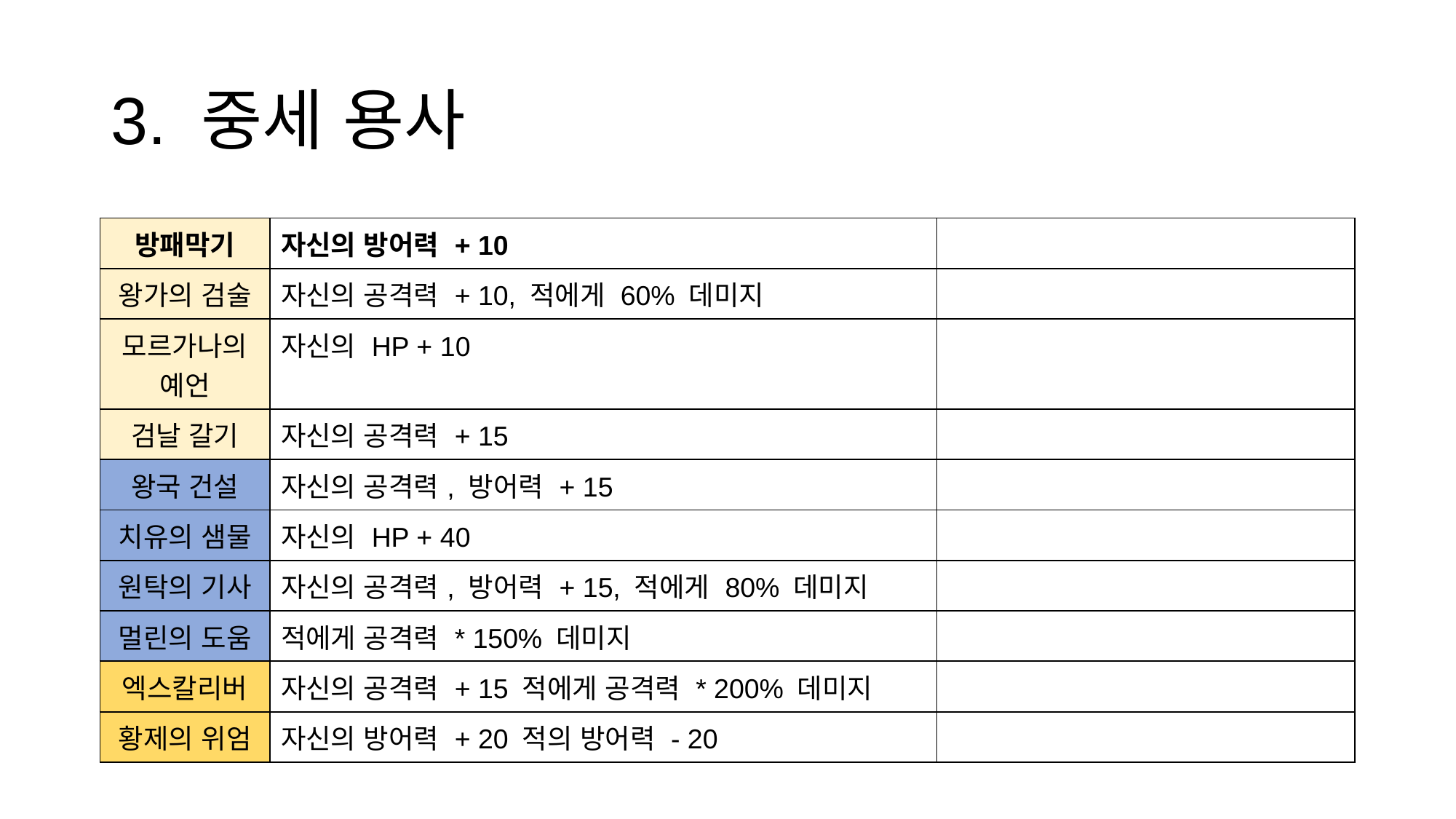

# 3. 중세 용사
| 방패막기 | 자신의 방어력 + 10 |  |
| --- | --- | --- |
| 왕가의 검술 | 자신의 공격력 + 10, 적에게 60% 데미지 |  |
| 모르가나의 예언 | 자신의 HP + 10 |  |
| 검날 갈기 | 자신의 공격력 + 15 |  |
| 왕국 건설 | 자신의 공격력, 방어력 + 15 |  |
| 치유의 샘물 | 자신의 HP + 40 |  |
| 원탁의 기사 | 자신의 공격력, 방어력 + 15, 적에게 80% 데미지 |  |
| 멀린의 도움 | 적에게 공격력 \* 150% 데미지 |  |
| 엑스칼리버 | 자신의 공격력 + 15 적에게 공격력 \* 200% 데미지 |  |
| 황제의 위엄 | 자신의 방어력 + 20 적의 방어력 - 20 |  |